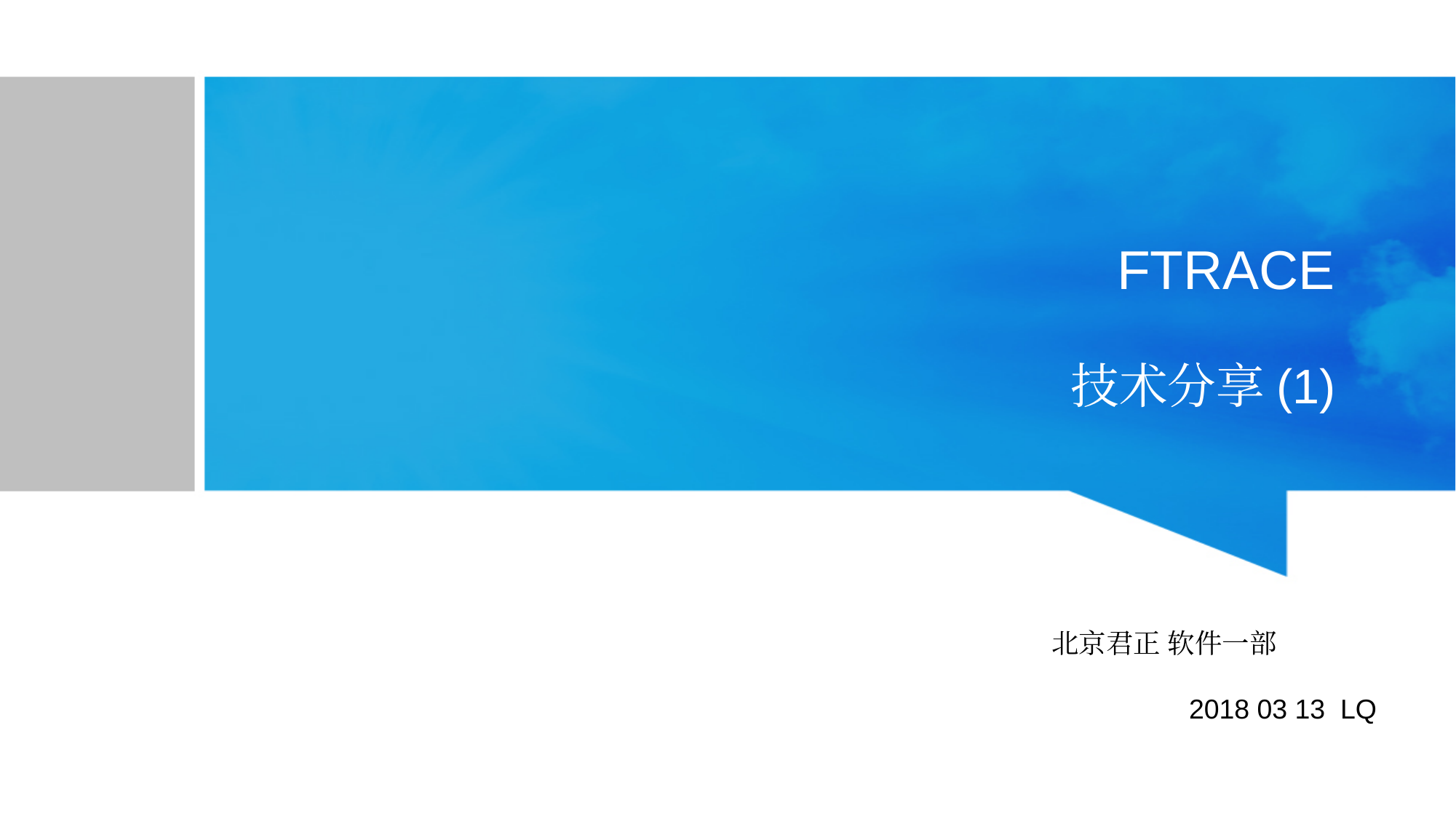

# FTRACE
技术分享(1)
北京君正 软件一部

                  2018 03 13  LQ